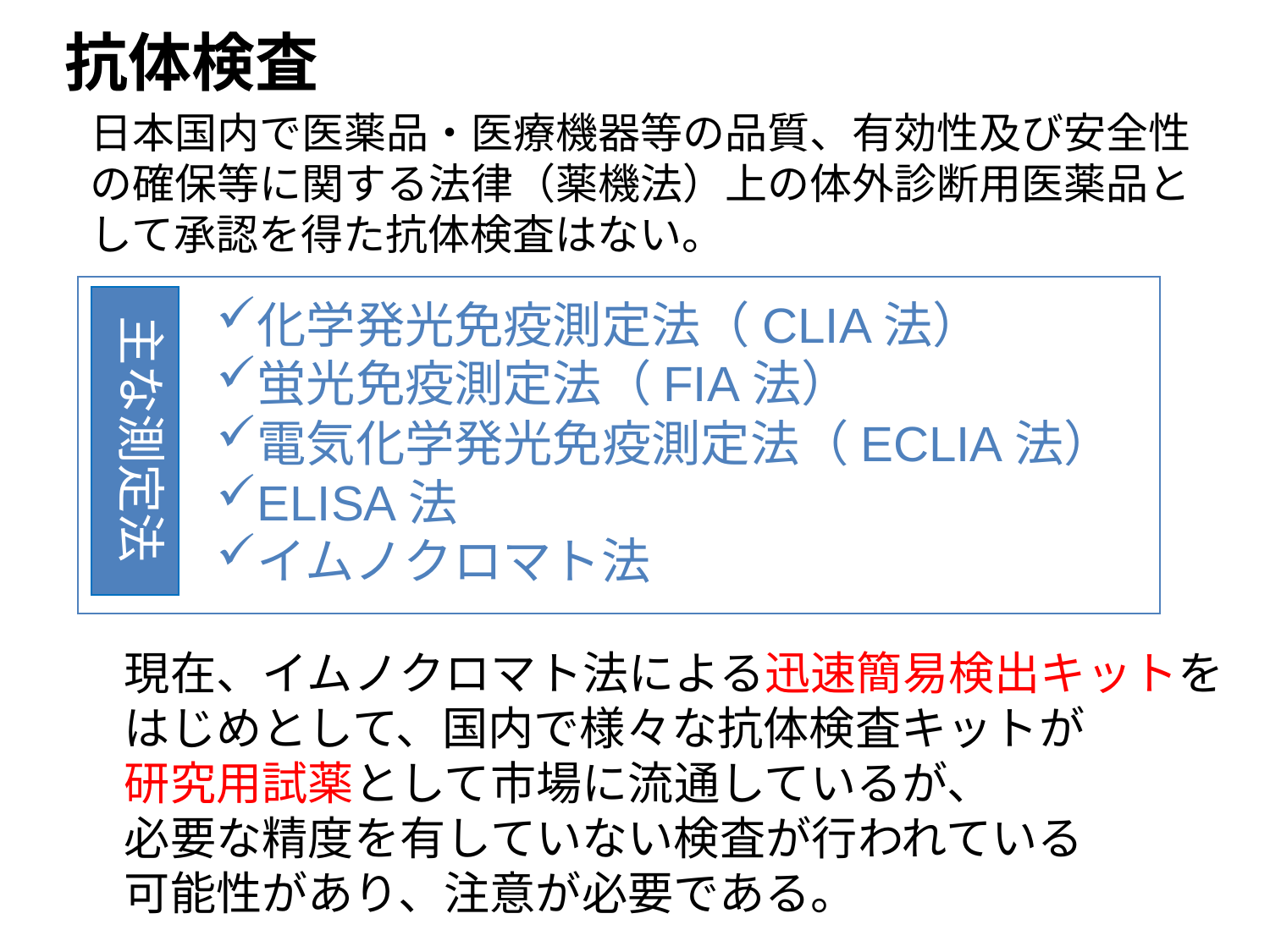

# 抗体検査
日本国内で医薬品・医療機器等の品質、有効性及び安全性の確保等に関する法律（薬機法）上の体外診断用医薬品として承認を得た抗体検査はない。

主な測定法

化学発光免疫測定法（CLIA法）
蛍光免疫測定法（FIA法）
電気化学発光免疫測定法（ECLIA法）
ELISA法
イムノクロマト法
現在、イムノクロマト法による迅速簡易検出キットを
はじめとして、国内で様々な抗体検査キットが
研究用試薬として市場に流通しているが、
必要な精度を有していない検査が行われている
可能性があり、注意が必要である。